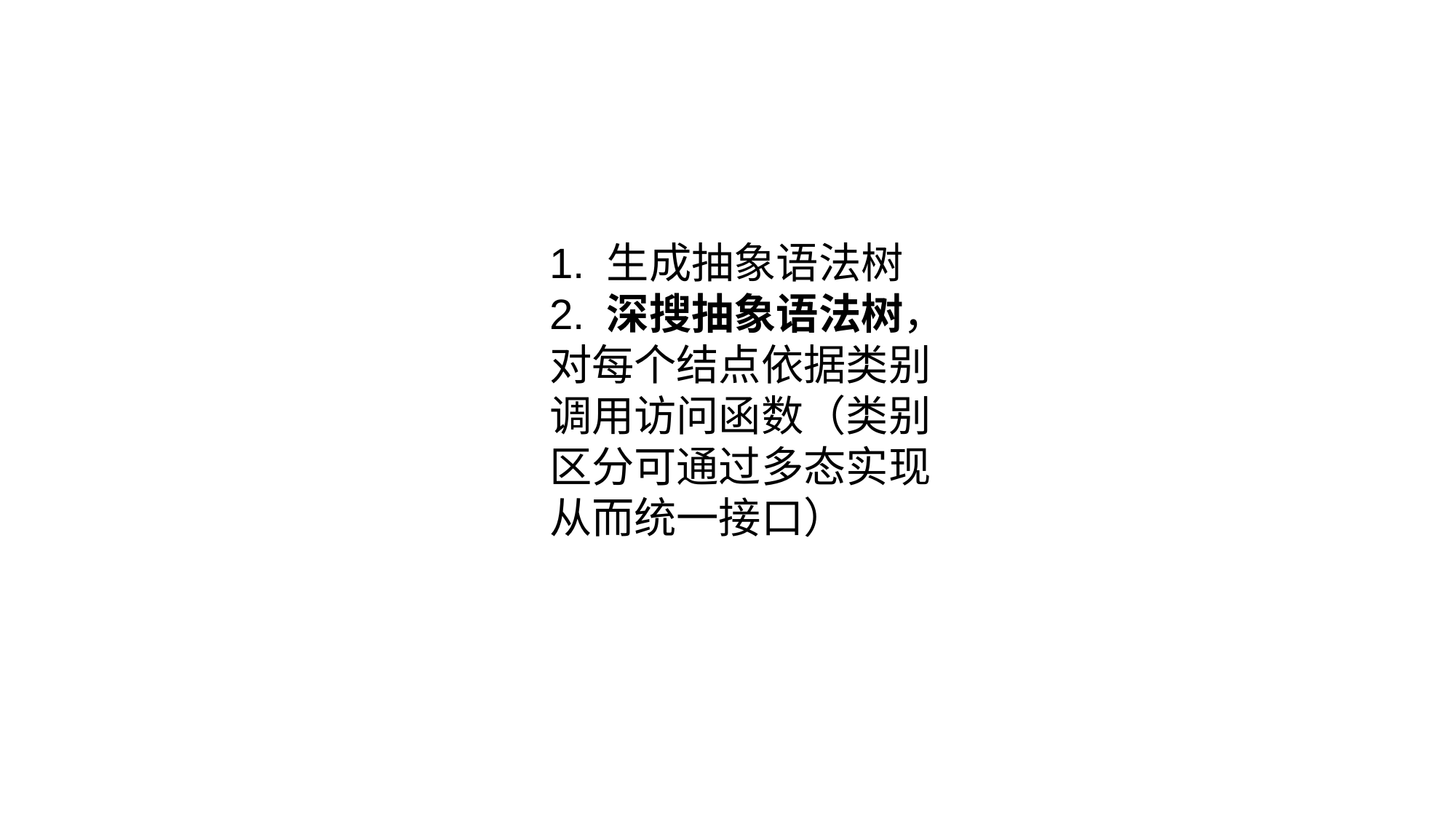

1. 生成抽象语法树
2. 深搜抽象语法树，对每个结点依据类别调用访问函数（类别区分可通过多态实现从而统一接口）